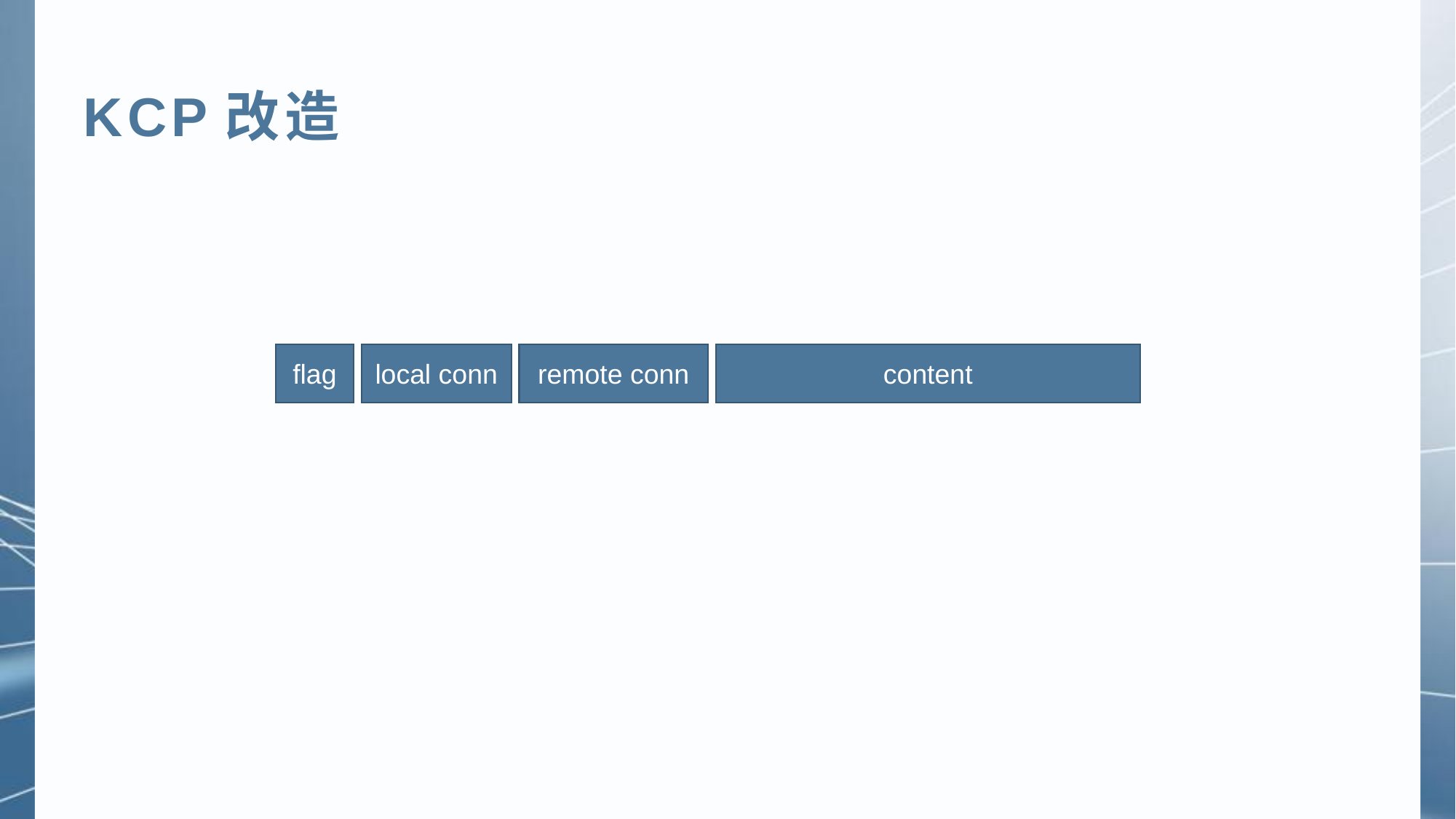

KCP改造
flag
local conn
remote conn
content